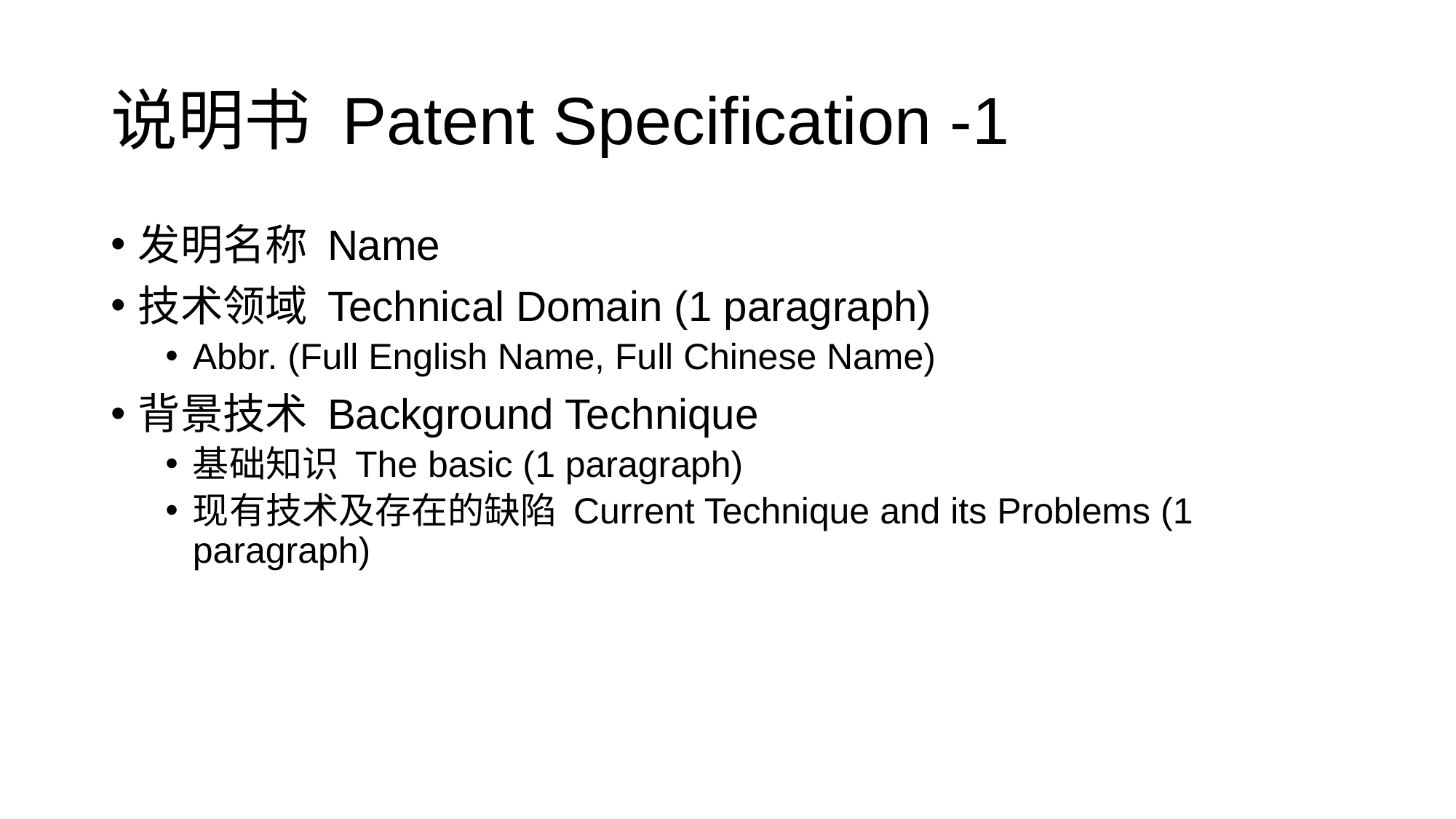

# 说明书 Patent Specification -1
发明名称 Name
技术领域 Technical Domain (1 paragraph)
Abbr. (Full English Name, Full Chinese Name)
背景技术 Background Technique
基础知识 The basic (1 paragraph)
现有技术及存在的缺陷 Current Technique and its Problems (1 paragraph)